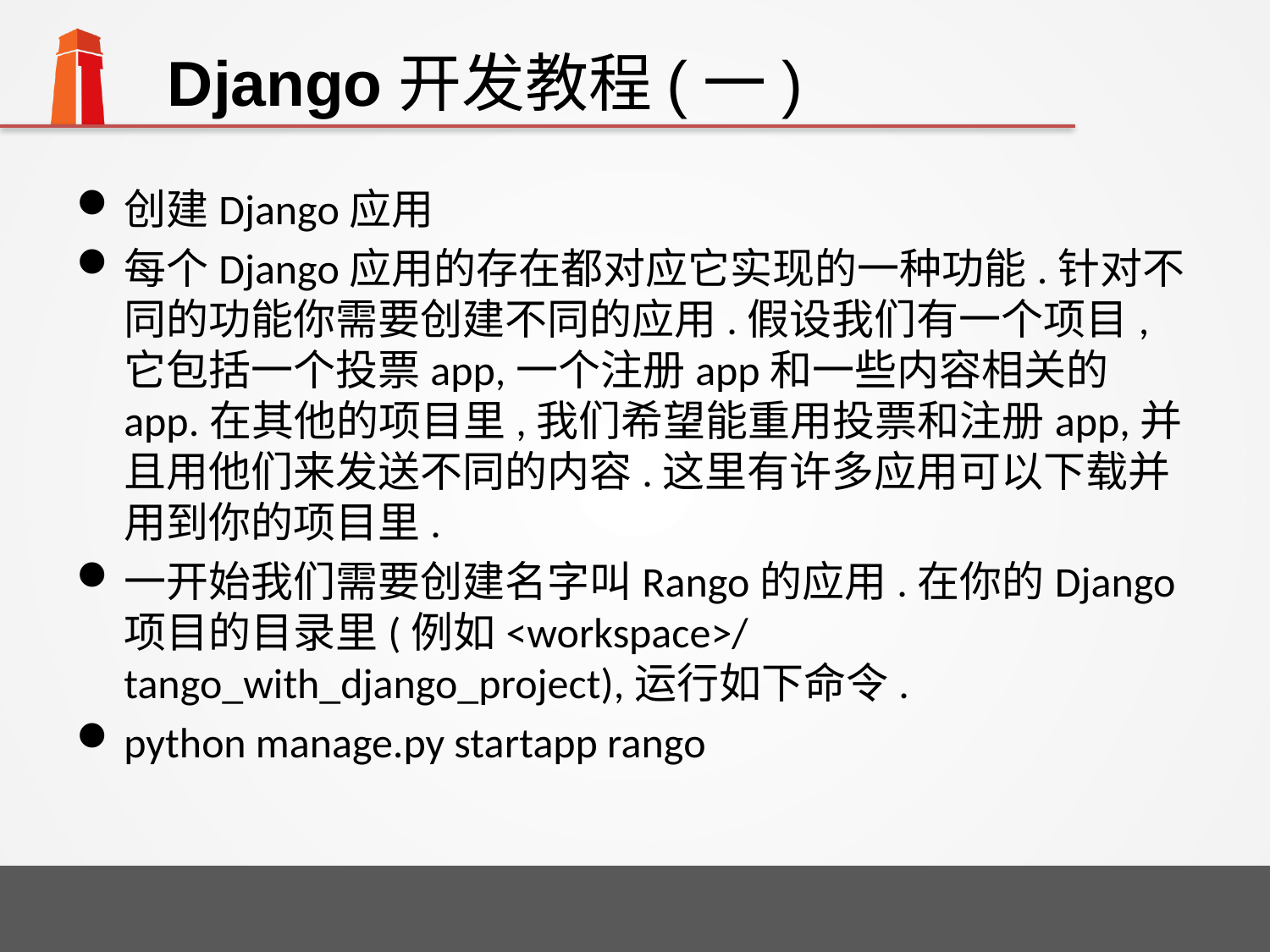

# Django开发教程(一)
创建Django应用
每个Django应用的存在都对应它实现的一种功能.针对不同的功能你需要创建不同的应用.假设我们有一个项目,它包括一个投票app,一个注册app和一些内容相关的app.在其他的项目里,我们希望能重用投票和注册app,并且用他们来发送不同的内容.这里有许多应用可以下载并用到你的项目里.
一开始我们需要创建名字叫Rango的应用.在你的Django项目的目录里(例如<workspace>/tango_with_django_project),运行如下命令.
python manage.py startapp rango